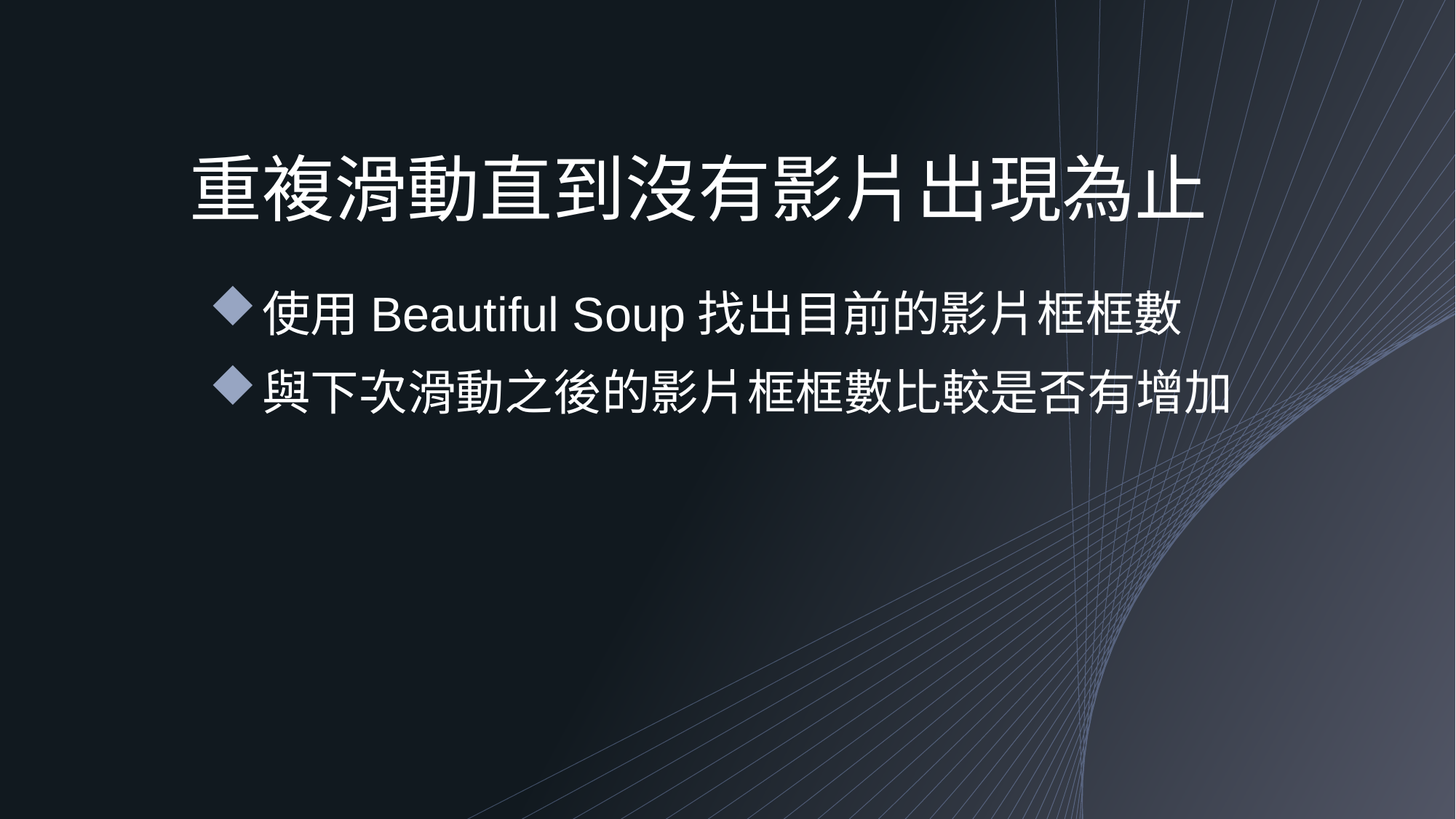

# 重複滑動直到沒有影片出現為止
使用Beautiful Soup找出目前的影片框框數
與下次滑動之後的影片框框數比較是否有增加